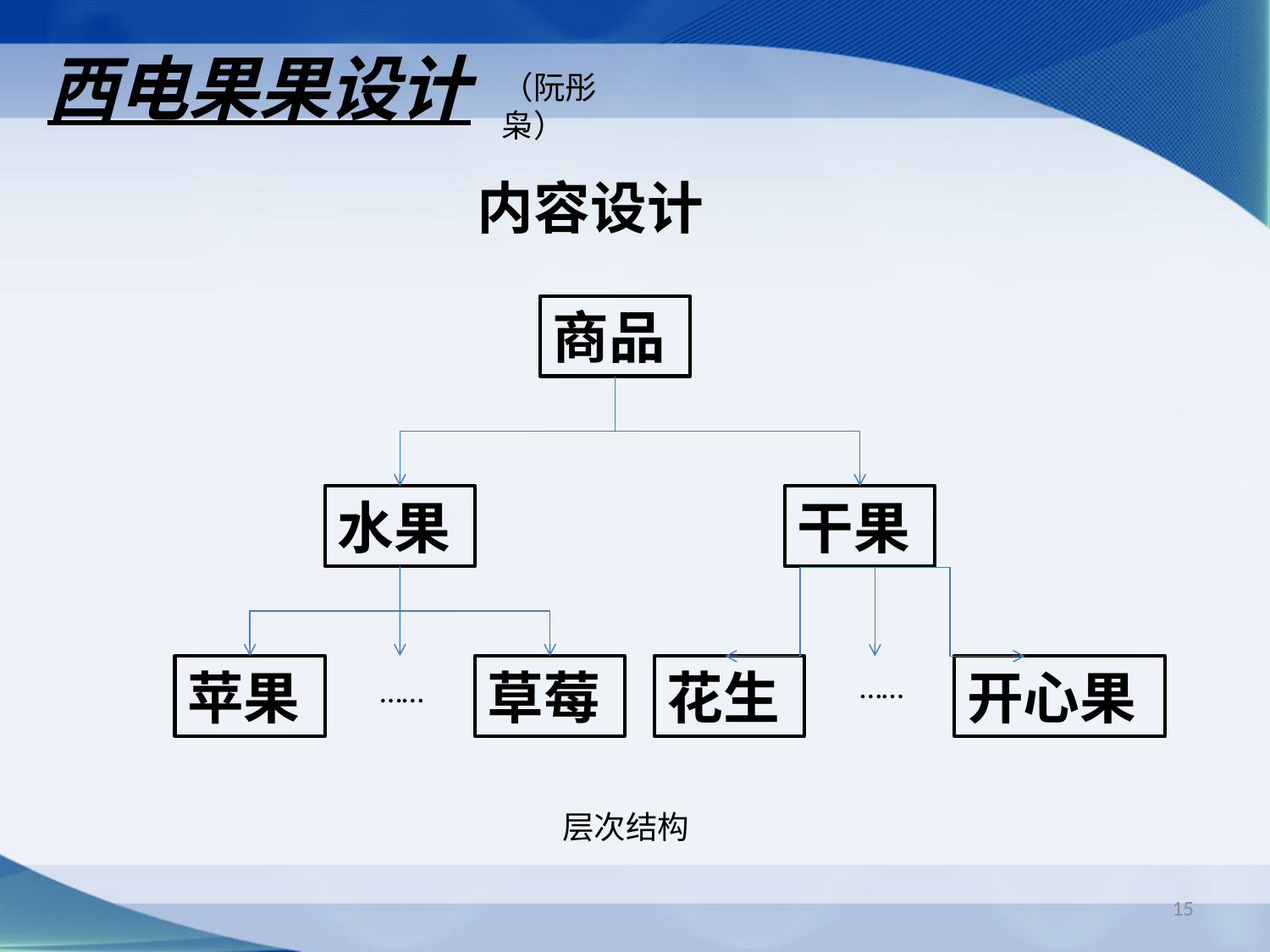

西电果果设计
（阮彤枭）
内容设计
商品
水果
干果
花生
开心果
苹果
草莓
……
……
层次结构
15